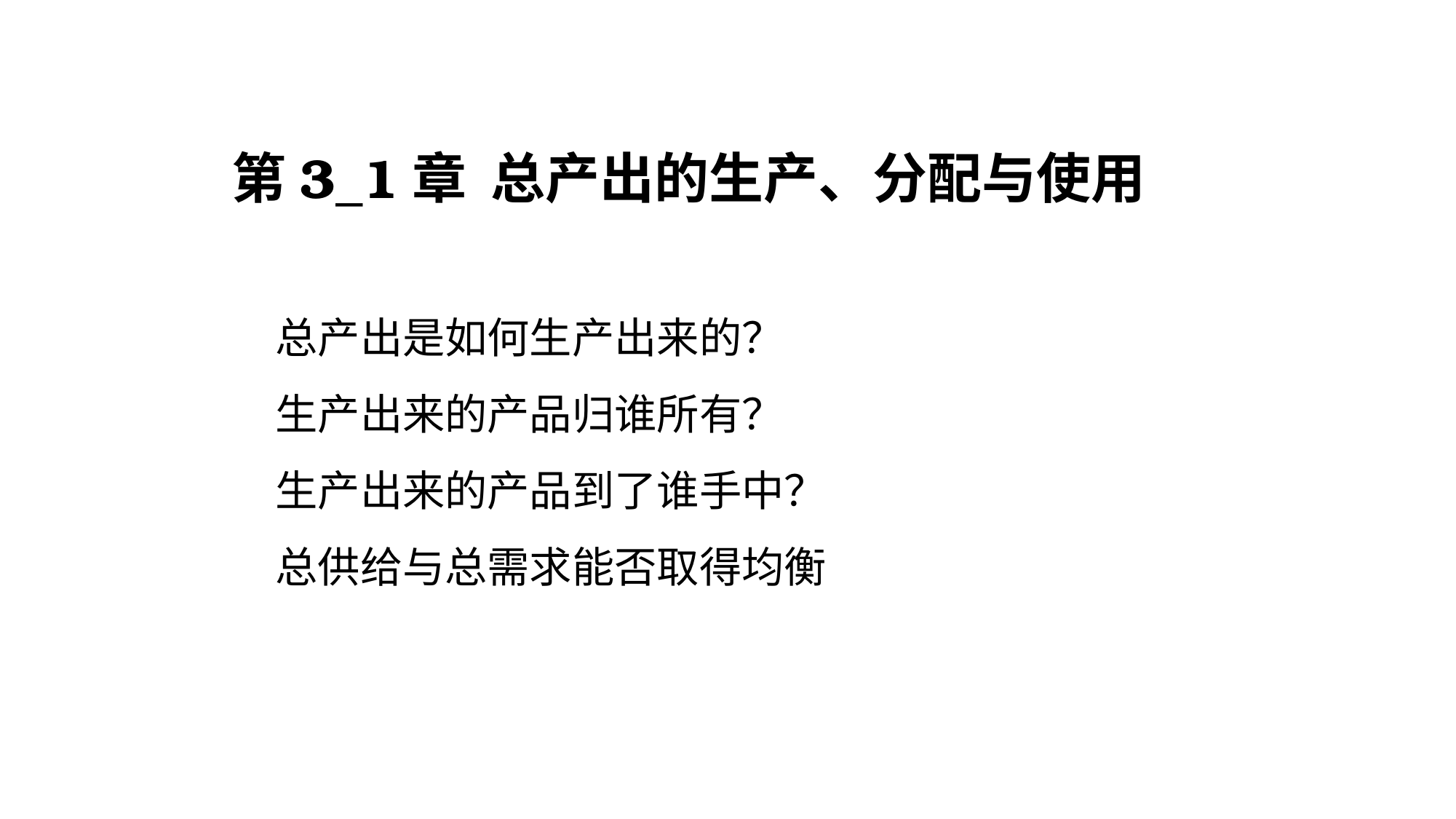

# 第3_1章  总产出的生产、分配与使用
总产出是如何生产出来的？
生产出来的产品归谁所有？
生产出来的产品到了谁手中？
总供给与总需求能否取得均衡